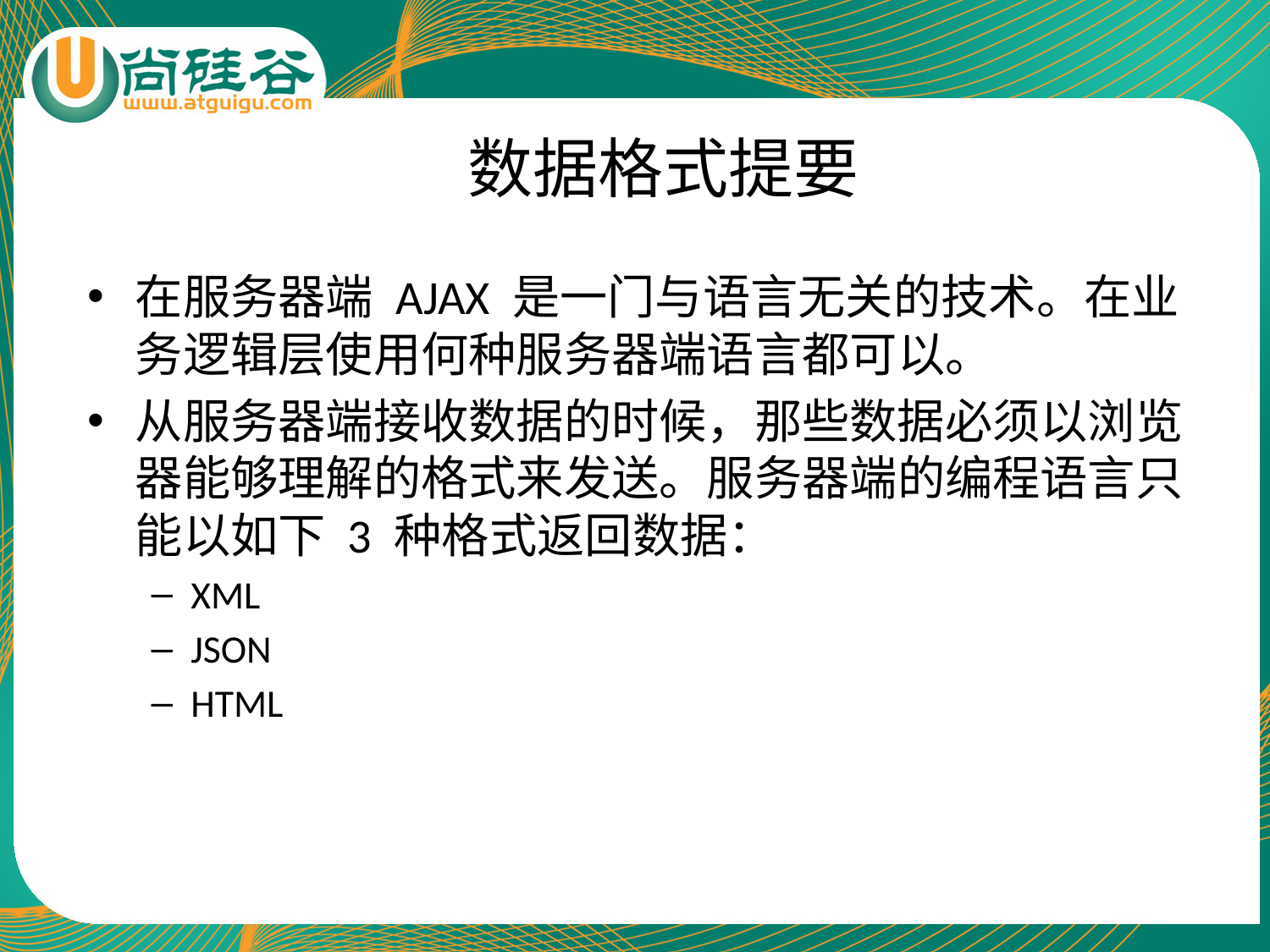

# 数据格式提要
在服务器端 AJAX 是一门与语言无关的技术。在业务逻辑层使用何种服务器端语言都可以。
从服务器端接收数据的时候，那些数据必须以浏览器能够理解的格式来发送。服务器端的编程语言只能以如下 3 种格式返回数据：
XML
JSON
HTML